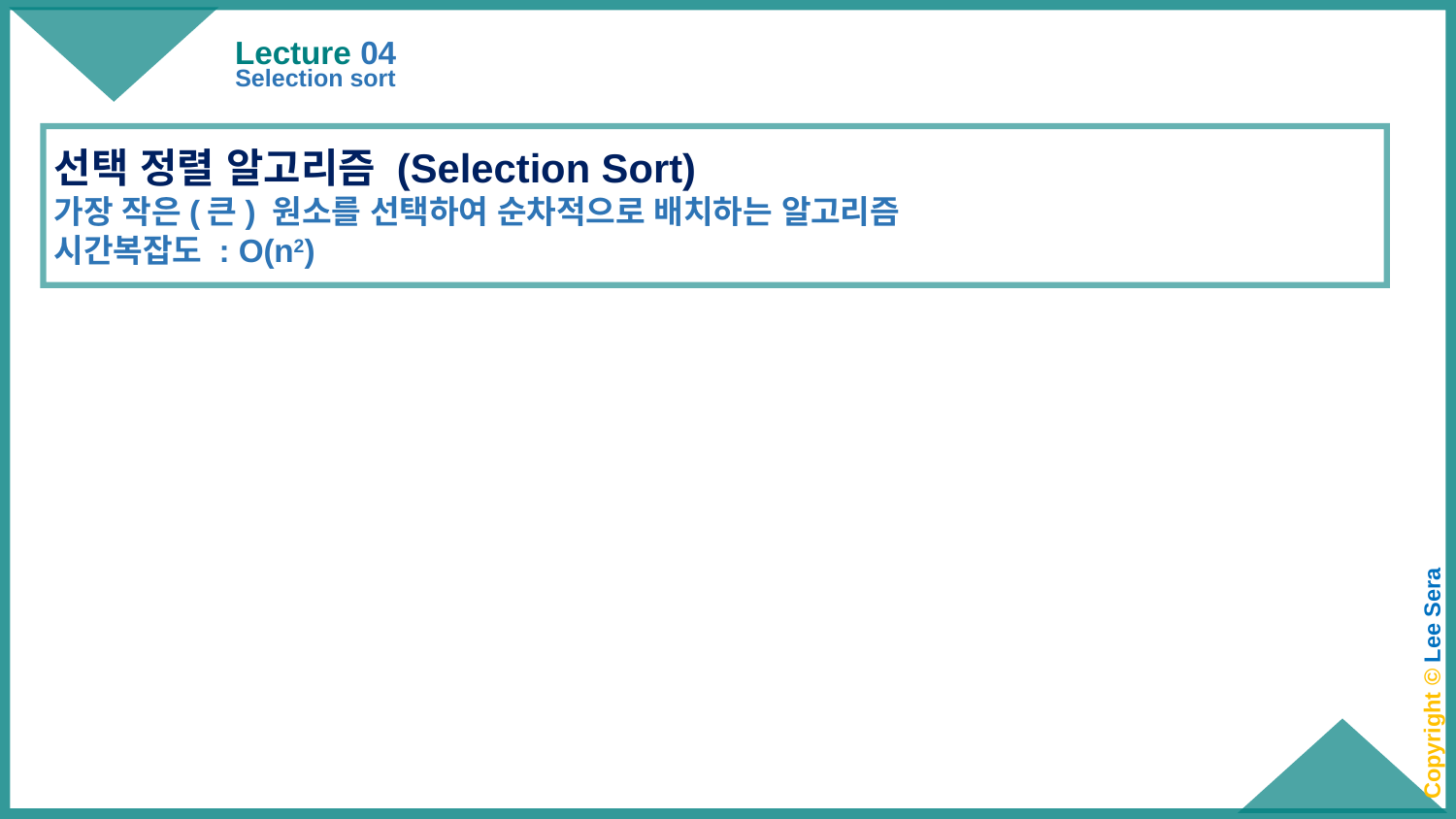

# Lecture 04
Selection sort
선택 정렬 알고리즘 (Selection Sort)
가장 작은(큰) 원소를 선택하여 순차적으로 배치하는 알고리즘
시간복잡도 : O(n2)
Copyright © Lee Sera